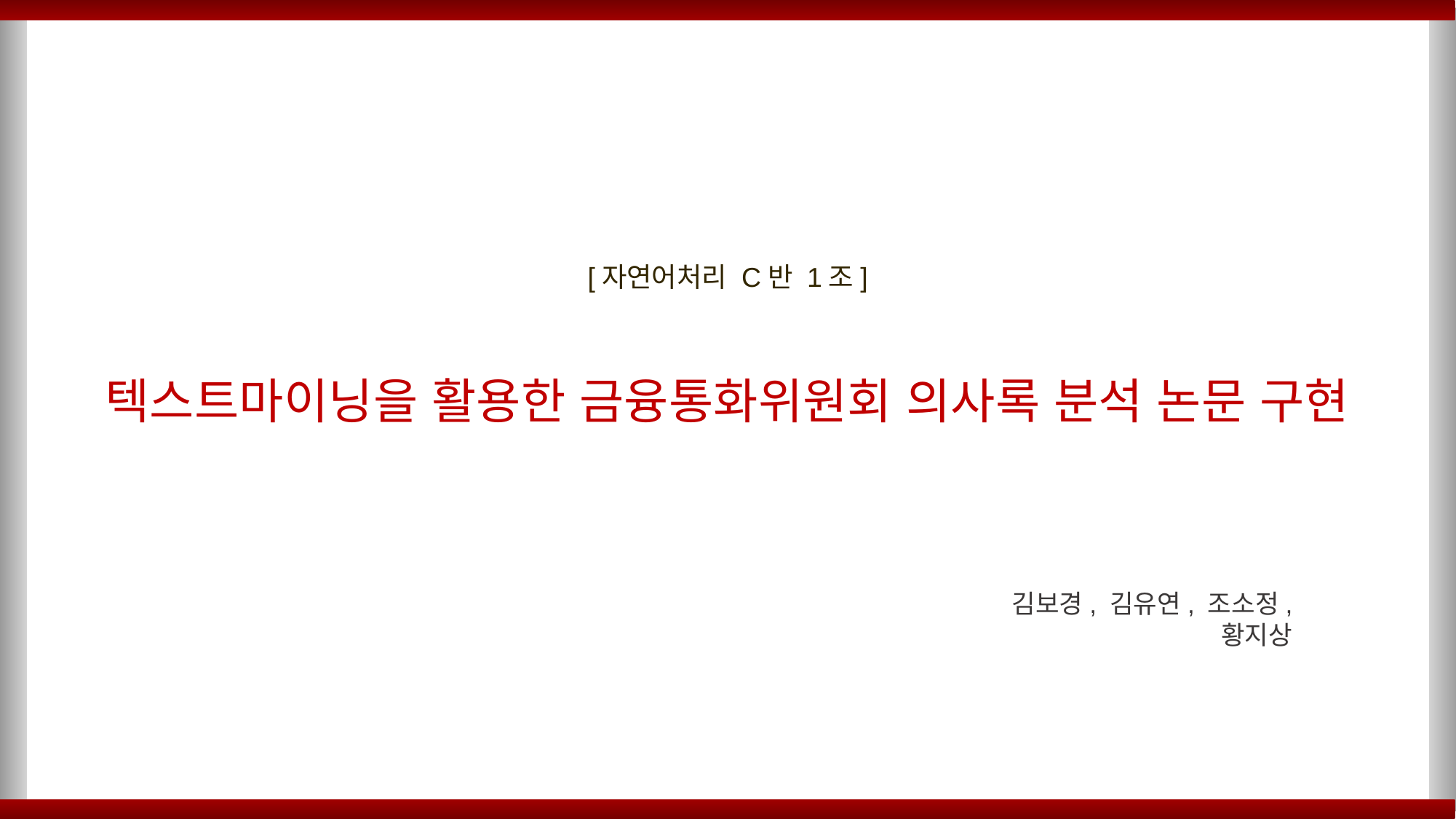

[자연어처리 C반 1조]
텍스트마이닝을 활용한 금융통화위원회 의사록 분석 논문 구현
김보경, 김유연, 조소정, 황지상